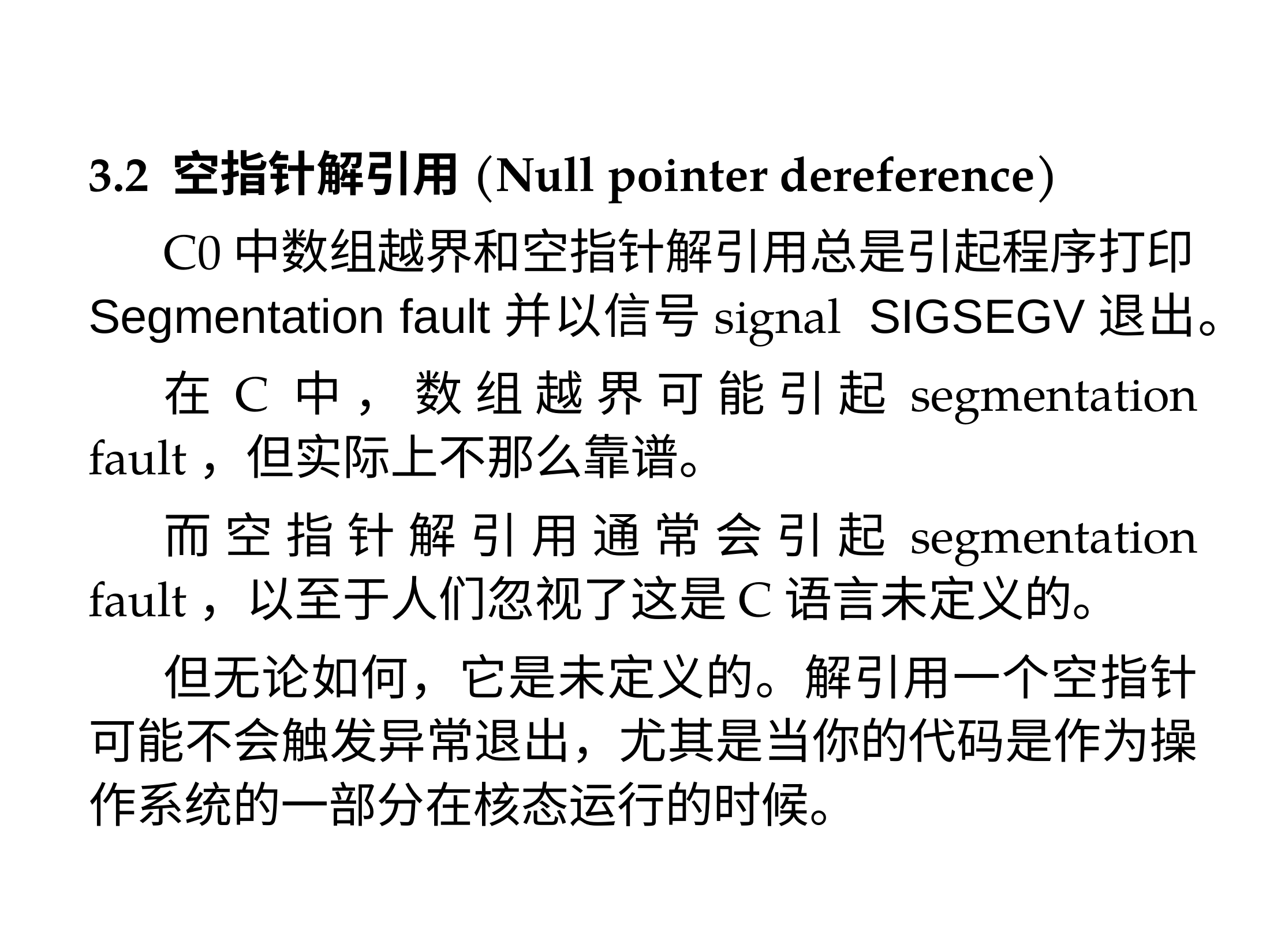

3.2 空指针解引用(Null pointer dereference)
C0中数组越界和空指针解引用总是引起程序打印Segmentation fault并以信号signal  SIGSEGV退出。
在C中，数组越界可能引起segmentation fault，但实际上不那么靠谱。
而空指针解引用通常会引起segmentation fault，以至于人们忽视了这是C语言未定义的。
但无论如何，它是未定义的。解引用一个空指针可能不会触发异常退出，尤其是当你的代码是作为操作系统的一部分在核态运行的时候。